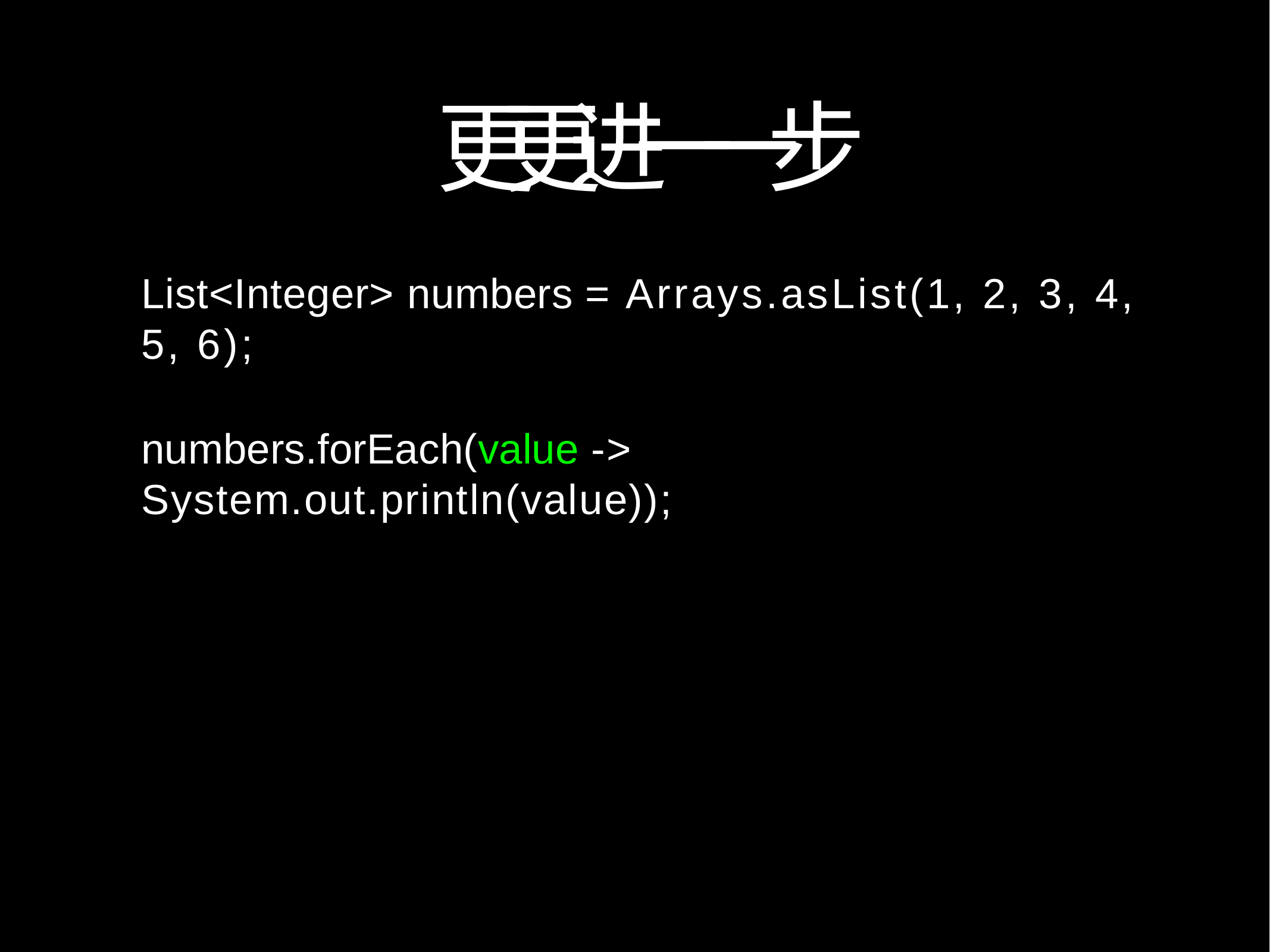

# 更更进⼀一步
List<Integer> numbers = Arrays.asList(1, 2, 3, 4, 5, 6);

numbers.forEach(value -> System.out.println(value));